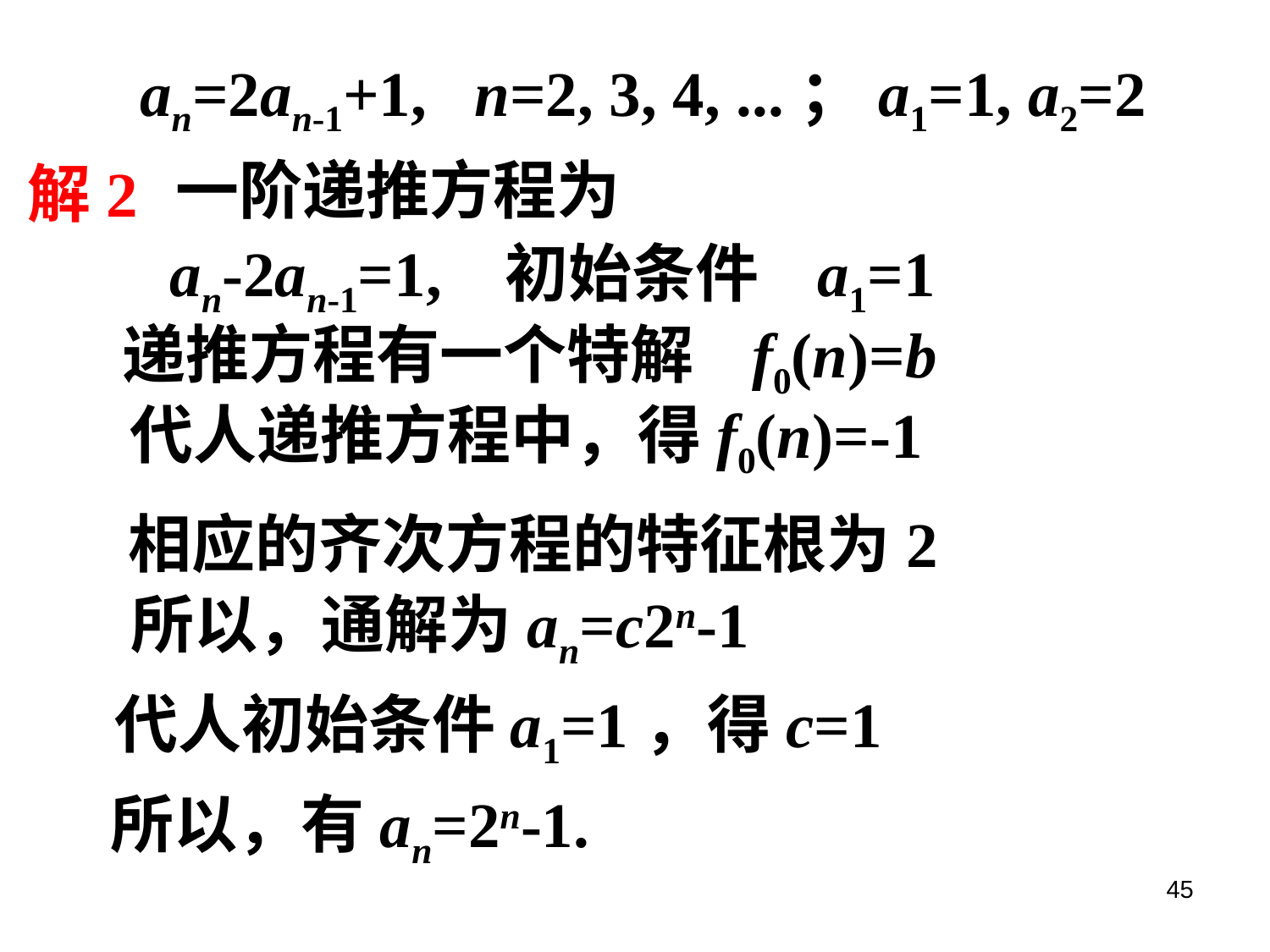

an=2an-1+1,   n=2, 3, 4, ...；a1=1, a2=2
一阶递推方程为
解2
an-2an-1=1,   初始条件   a1=1
递推方程有一个特解   f0(n)=b
代人递推方程中，得f0(n)=-1
相应的齐次方程的特征根为2
所以，通解为an=c2n-1
代人初始条件a1=1，得c=1
所以，有an=2n-1.
45